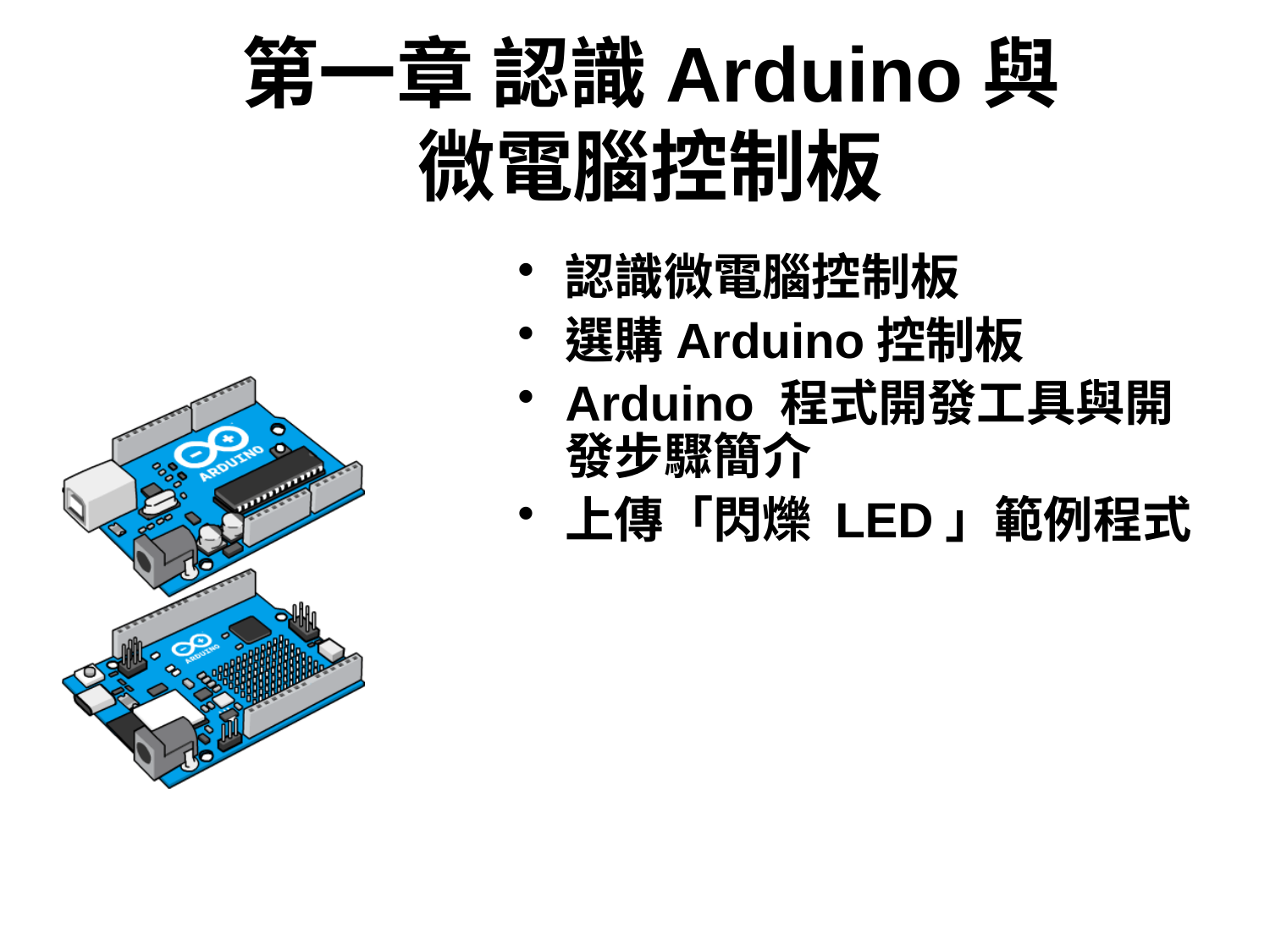

# 第一章 認識Arduino與 微電腦控制板
認識微電腦控制板
選購Arduino控制板
Arduino 程式開發工具與開發步驟簡介
上傳「閃爍 LED」範例程式